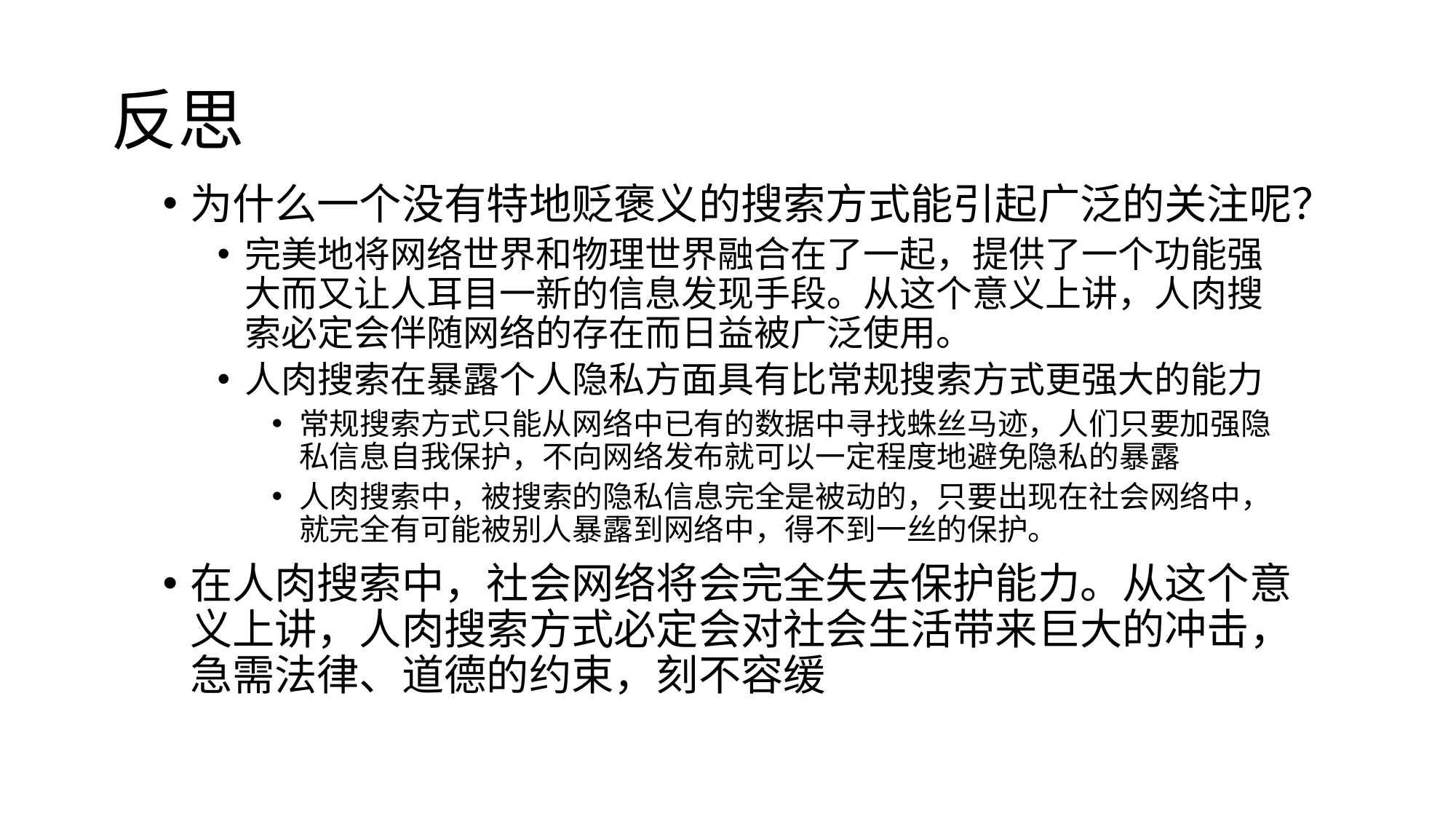

# 反思
为什么一个没有特地贬褒义的搜索方式能引起广泛的关注呢？
完美地将网络世界和物理世界融合在了一起，提供了一个功能强大而又让人耳目一新的信息发现手段。从这个意义上讲，人肉搜索必定会伴随网络的存在而日益被广泛使用。
人肉搜索在暴露个人隐私方面具有比常规搜索方式更强大的能力
常规搜索方式只能从网络中已有的数据中寻找蛛丝马迹，人们只要加强隐私信息自我保护，不向网络发布就可以一定程度地避免隐私的暴露
人肉搜索中，被搜索的隐私信息完全是被动的，只要出现在社会网络中，就完全有可能被别人暴露到网络中，得不到一丝的保护。
在人肉搜索中，社会网络将会完全失去保护能力。从这个意义上讲，人肉搜索方式必定会对社会生活带来巨大的冲击，急需法律、道德的约束，刻不容缓